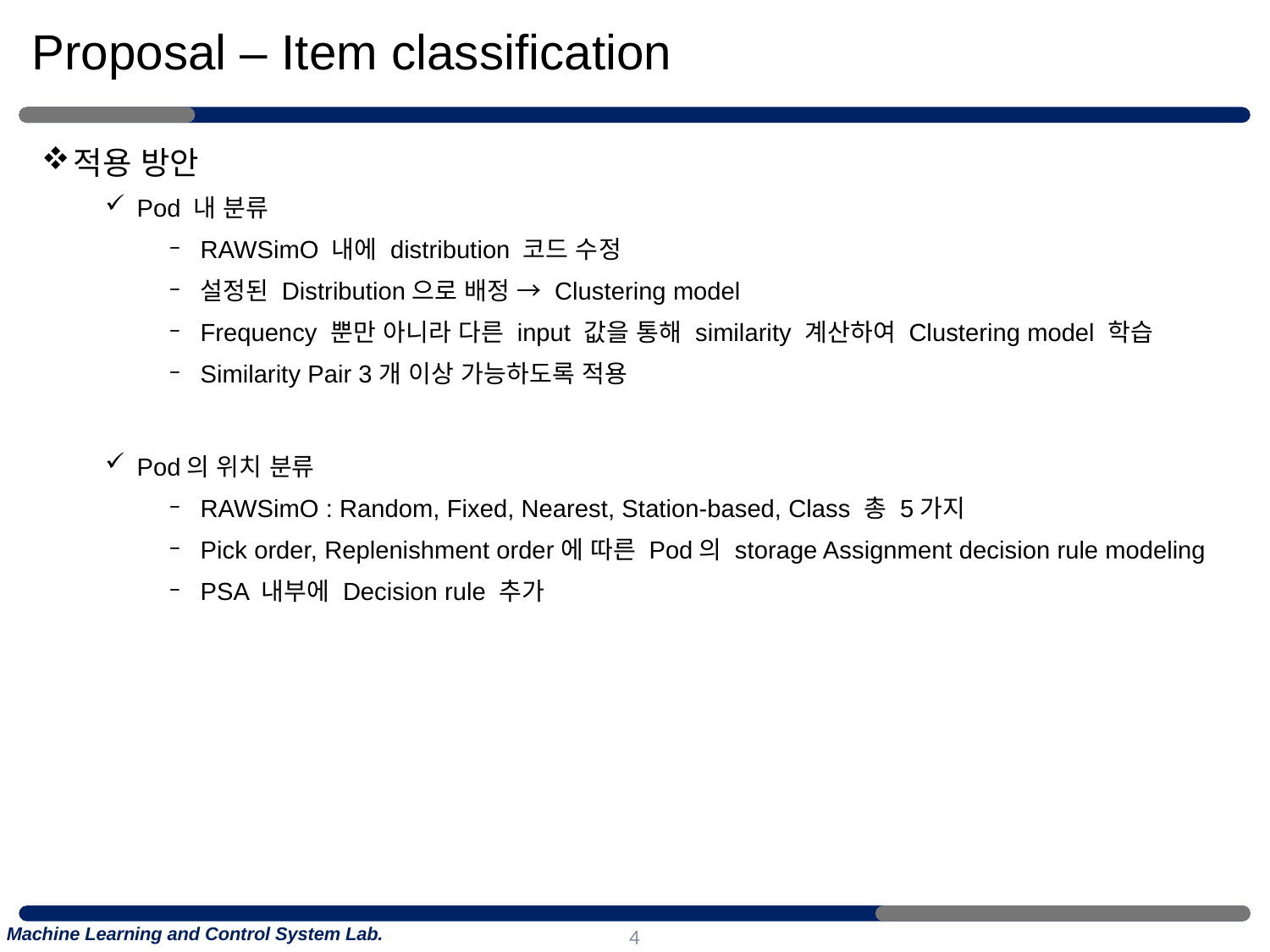

# Proposal – Item classification
적용 방안
Pod 내 분류
RAWSimO 내에 distribution 코드 수정
설정된 Distribution으로 배정 → Clustering model
Frequency 뿐만 아니라 다른 input 값을 통해 similarity 계산하여 Clustering model 학습
Similarity Pair 3개 이상 가능하도록 적용

Pod의 위치 분류
RAWSimO : Random, Fixed, Nearest, Station-based, Class 총 5가지
Pick order, Replenishment order에 따른 Pod의 storage Assignment decision rule modeling
PSA 내부에 Decision rule 추가

4